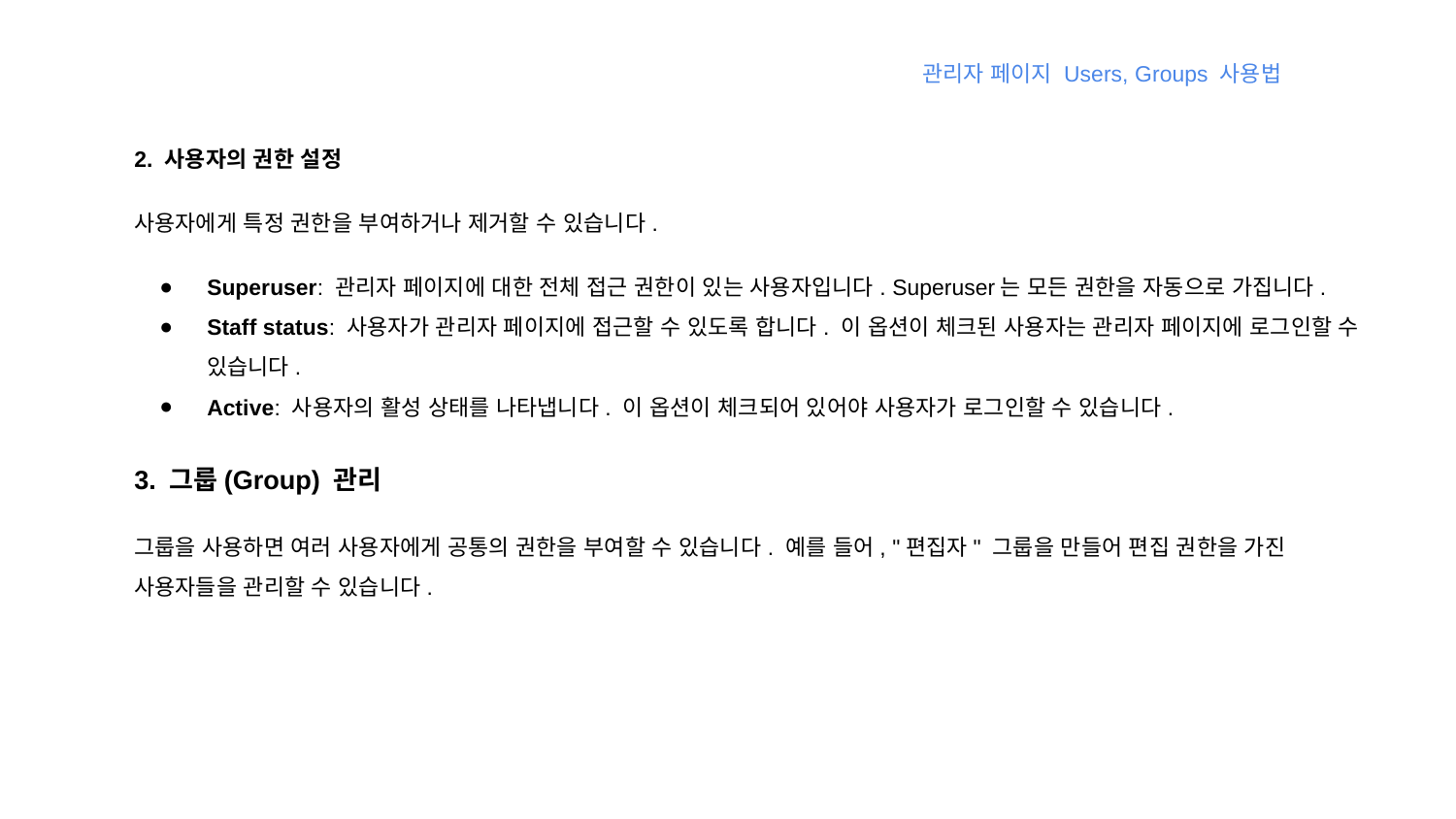

관리자 페이지 Users, Groups 사용법
2. 사용자의 권한 설정
사용자에게 특정 권한을 부여하거나 제거할 수 있습니다.
Superuser: 관리자 페이지에 대한 전체 접근 권한이 있는 사용자입니다. Superuser는 모든 권한을 자동으로 가집니다.
Staff status: 사용자가 관리자 페이지에 접근할 수 있도록 합니다. 이 옵션이 체크된 사용자는 관리자 페이지에 로그인할 수 있습니다.
Active: 사용자의 활성 상태를 나타냅니다. 이 옵션이 체크되어 있어야 사용자가 로그인할 수 있습니다.
3. 그룹(Group) 관리
그룹을 사용하면 여러 사용자에게 공통의 권한을 부여할 수 있습니다. 예를 들어, "편집자" 그룹을 만들어 편집 권한을 가진 사용자들을 관리할 수 있습니다.